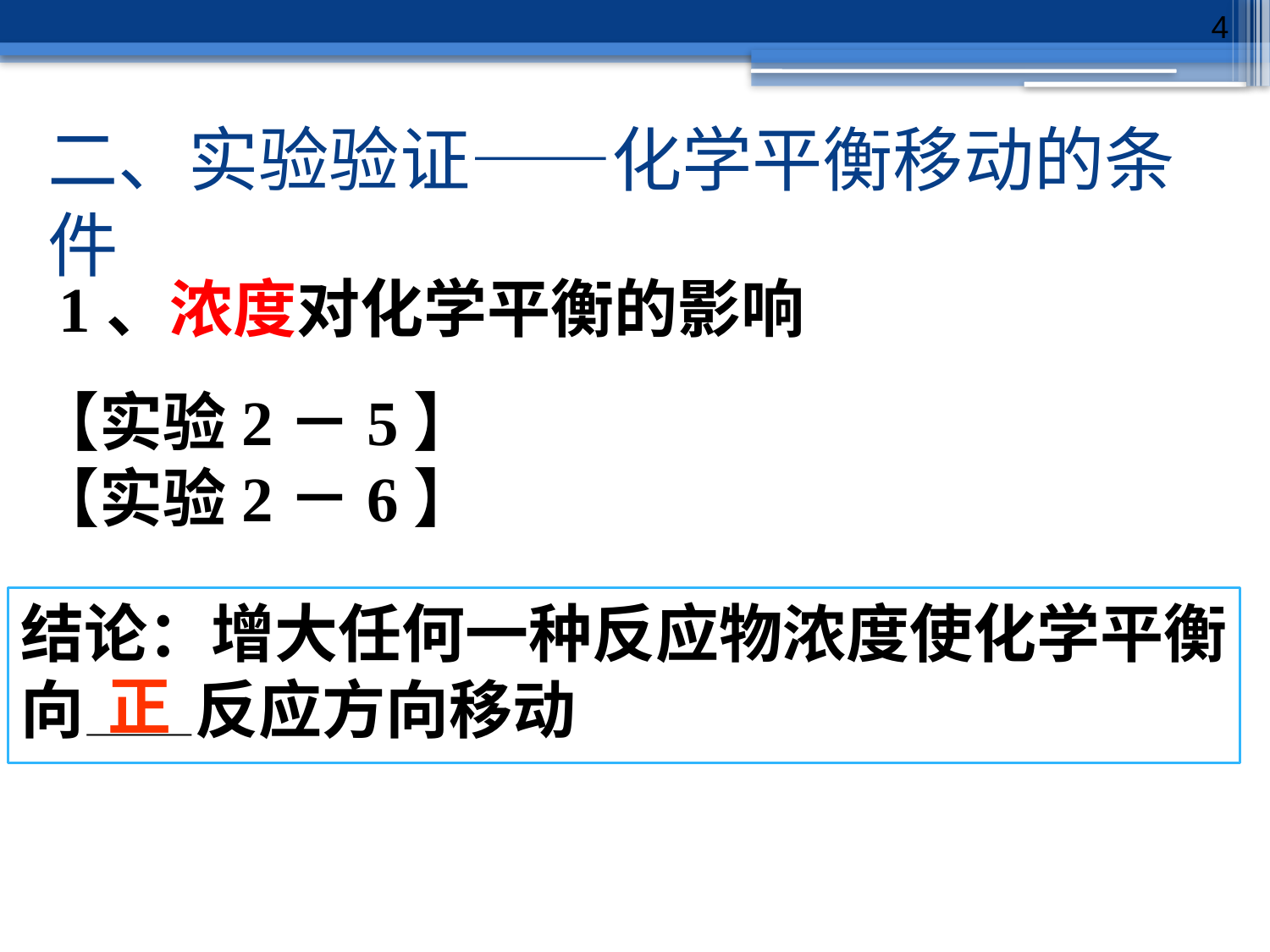

4
二、实验验证——化学平衡移动的条件
1、浓度对化学平衡的影响
【实验2－5】
【实验2－6】
结论：增大任何一种反应物浓度使化学平衡
向———反应方向移动
正